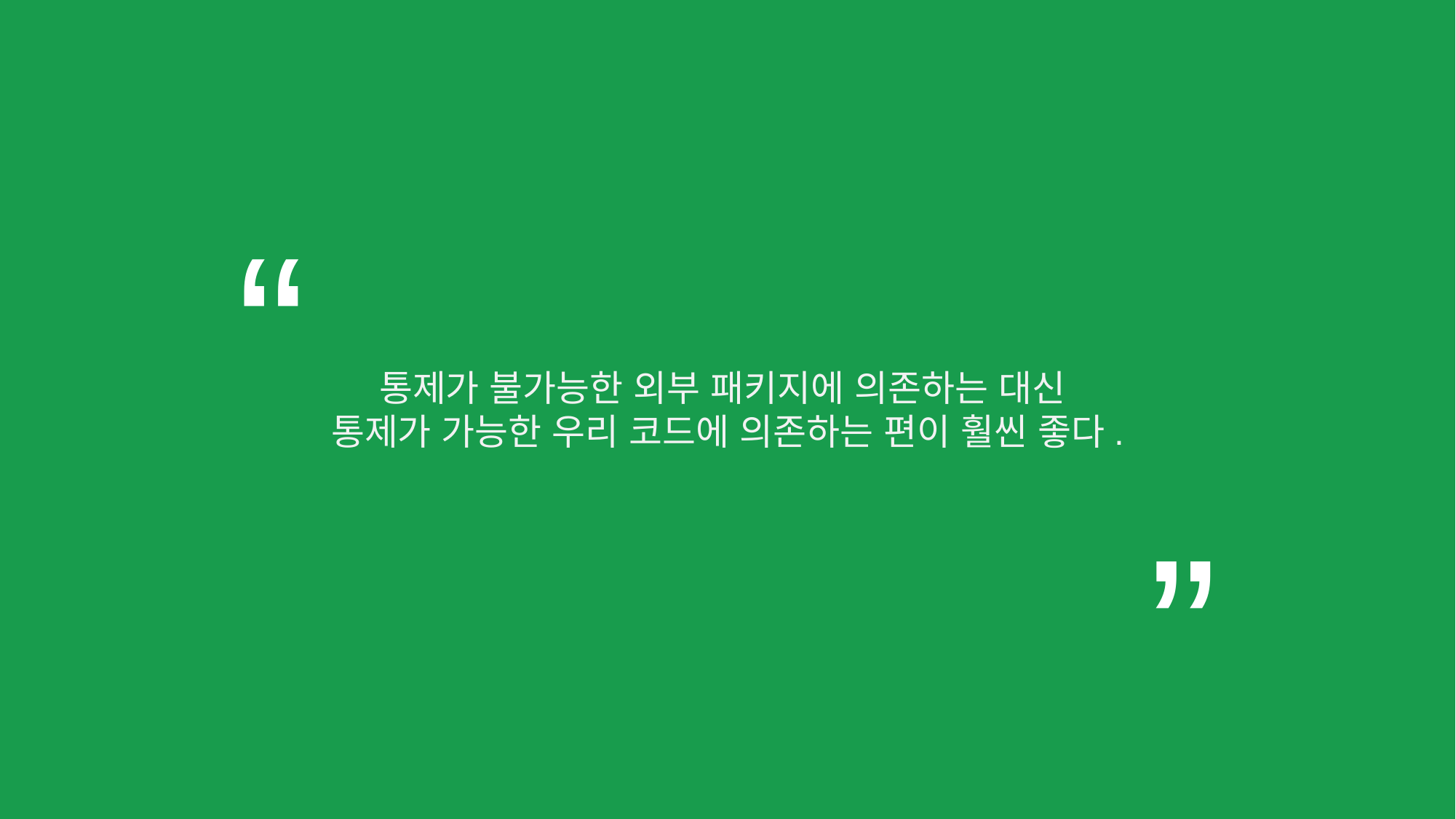

“
통제가 불가능한 외부 패키지에 의존하는 대신
통제가 가능한 우리 코드에 의존하는 편이 훨씬 좋다.
”